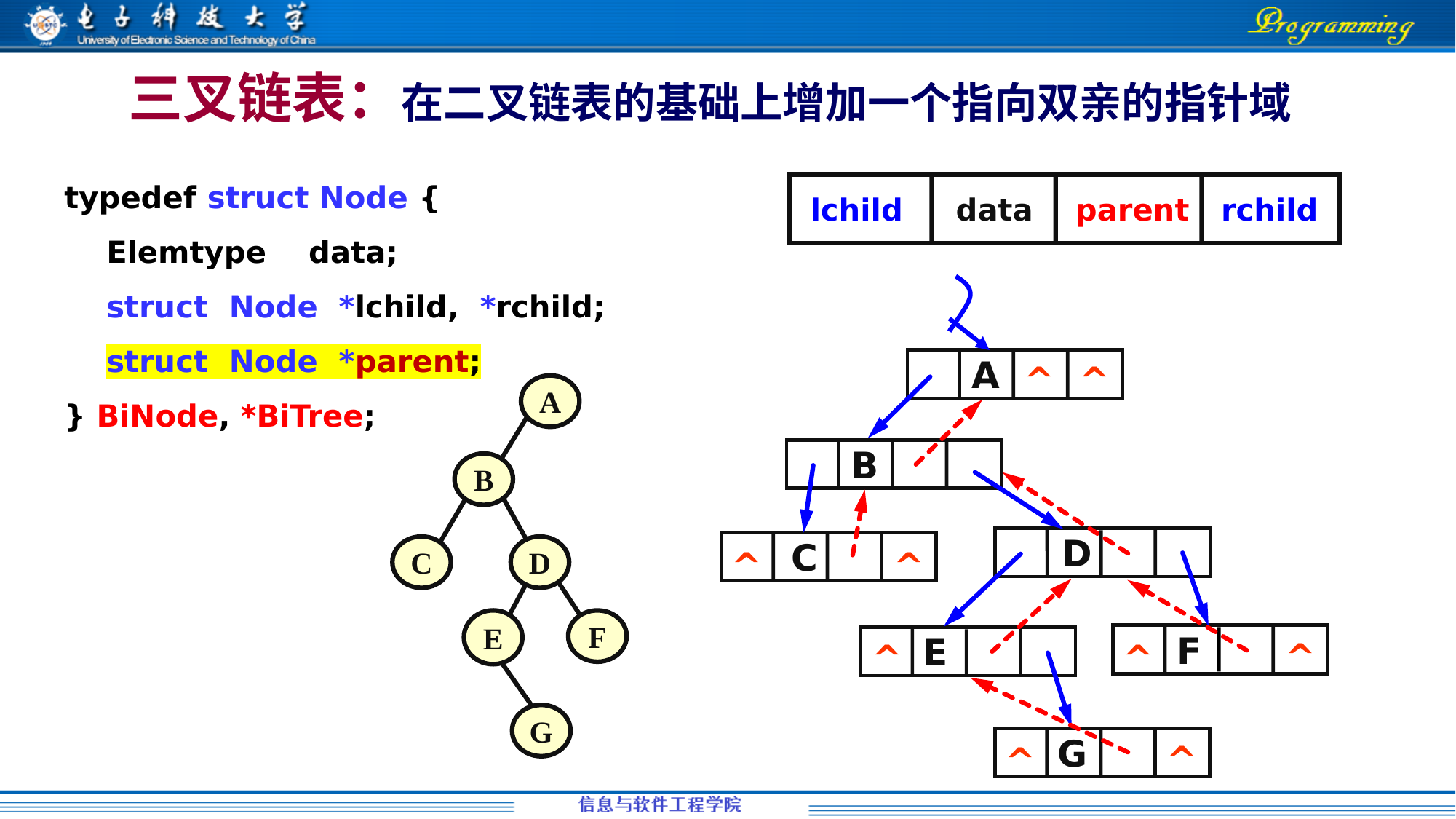

# 三叉链表：在二叉链表的基础上增加一个指向双亲的指针域
typedef struct Node {
    Elemtype    data;
    struct  Node  *lchild,  *rchild;
    struct  Node  *parent;
} BiNode, *BiTree;
 lchild     data    parent   rchild

^
^
       A

       B

       D

        C

       F

       E

       G

A

B

C
D

E
F

G

^
^

^
^
^

^
^